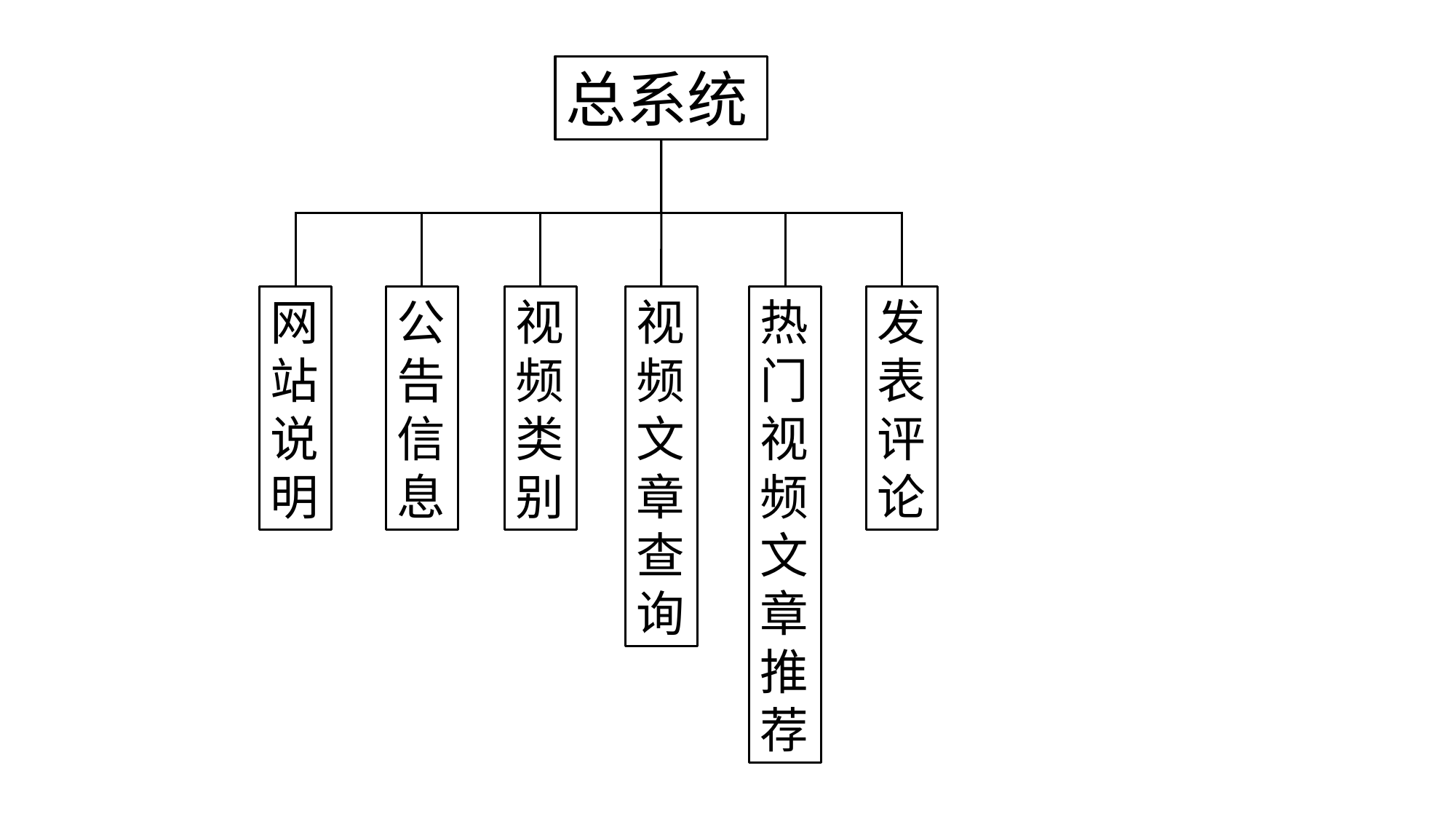

总系统
网站说明
公告信息
视频类别
视频文章查询
热门视频文章推荐
发表评论